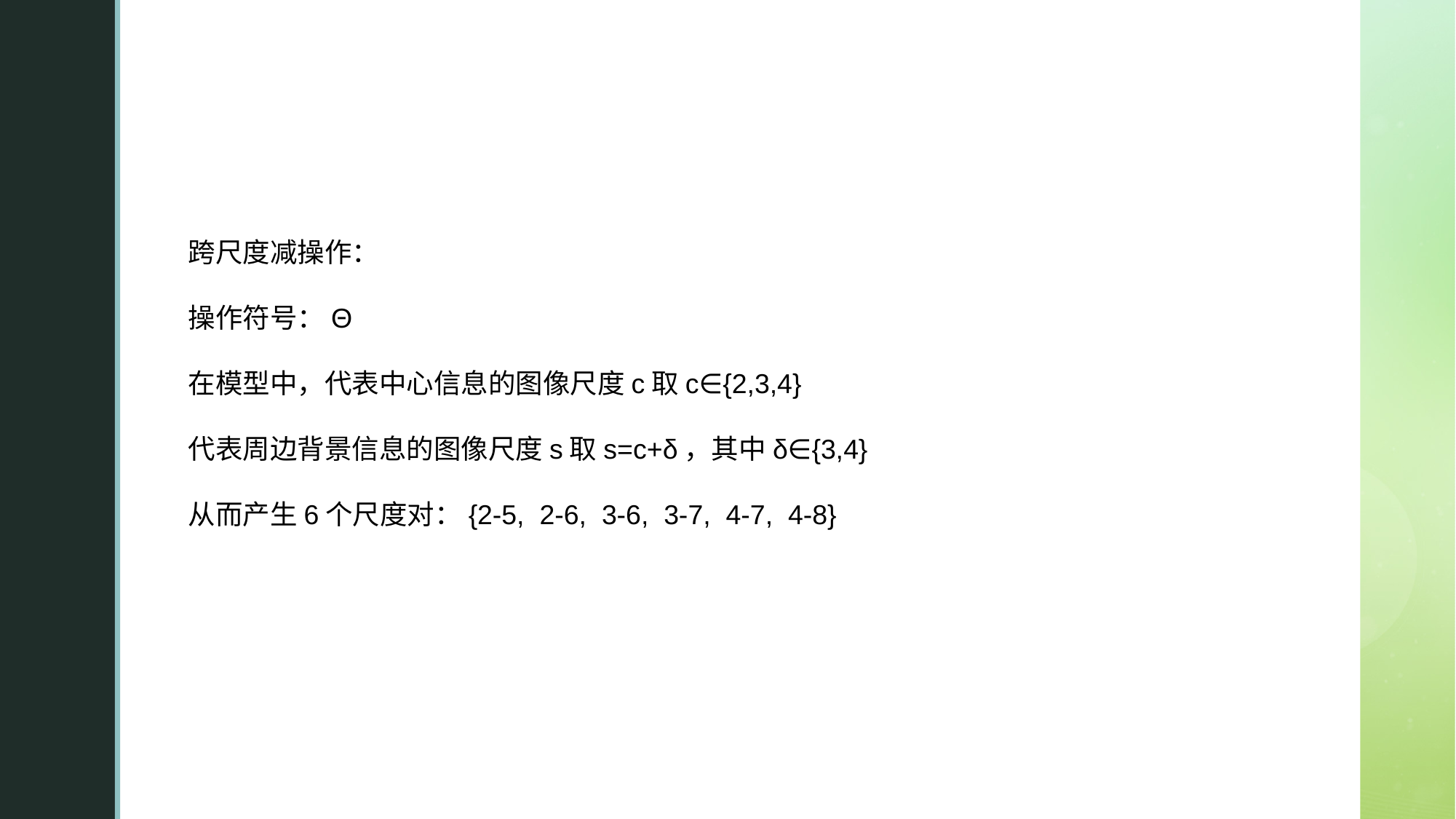

跨尺度减操作：

操作符号：Θ

在模型中，代表中心信息的图像尺度c取c∈{2,3,4}

代表周边背景信息的图像尺度s取s=c+δ，其中δ∈{3,4}

从而产生6个尺度对：{2-5,  2-6,  3-6,  3-7,  4-7,  4-8}